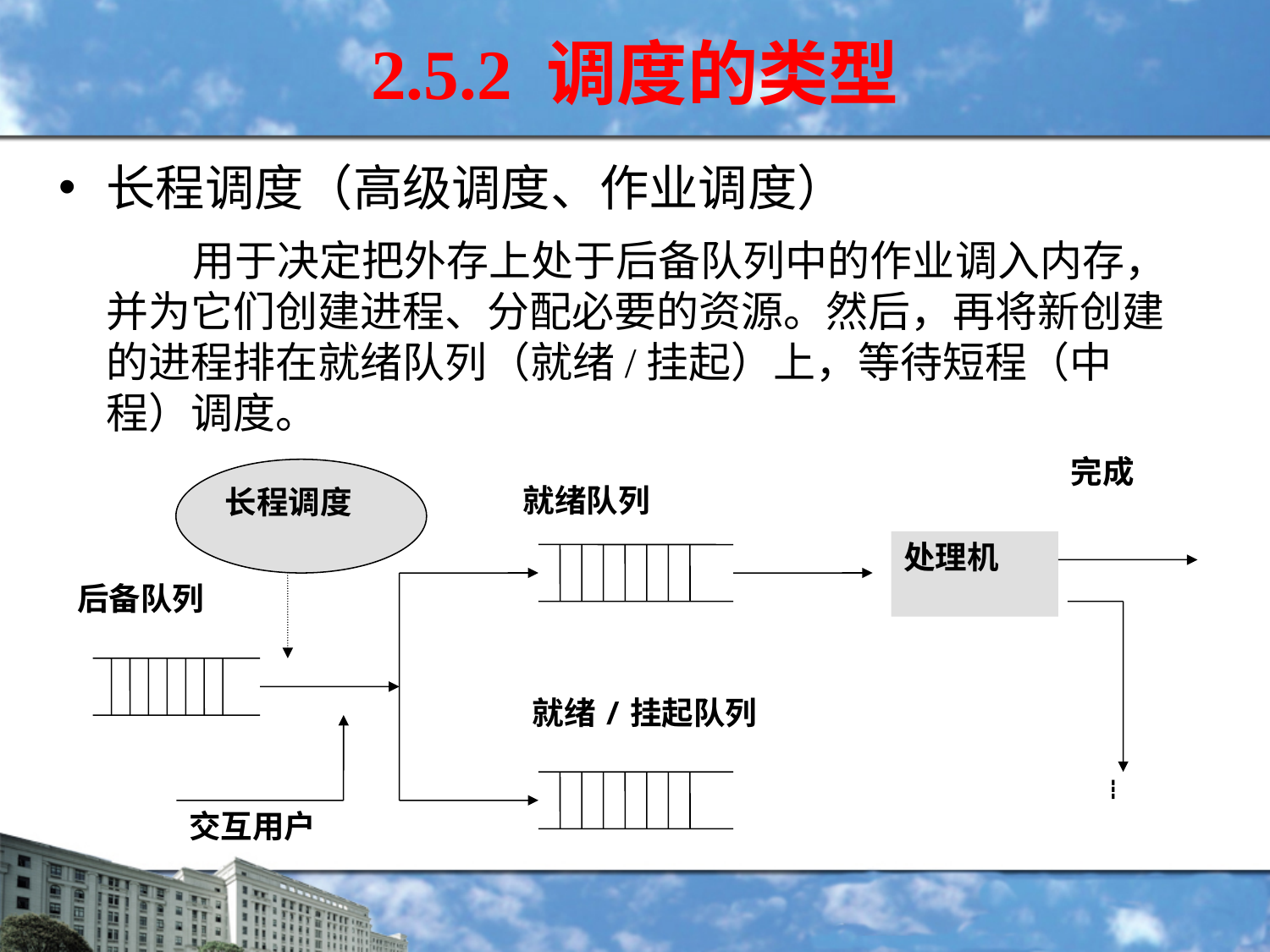

2.5.2 调度的类型
长程调度（高级调度、作业调度）
             用于决定把外存上处于后备队列中的作业调入内存，并为它们创建进程、分配必要的资源。然后，再将新创建的进程排在就绪队列（就绪/挂起）上，等待短程（中程）调度。
完成
长程调度
就绪队列
处理机

后备队列

就绪/挂起队列

┇
交互用户